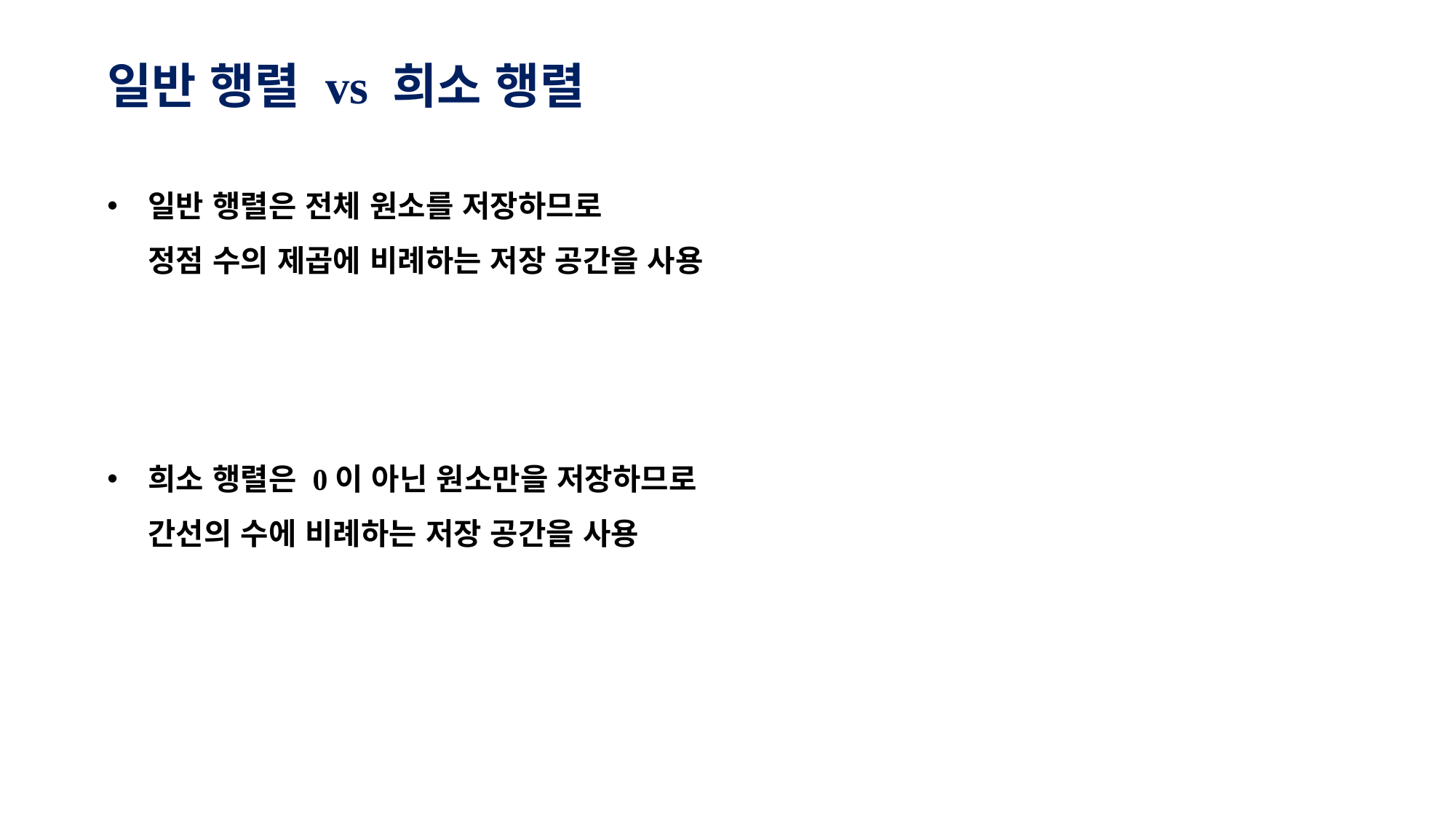

# 일반 행렬 vs 희소 행렬
일반 행렬은 전체 원소를 저장하므로
정점 수의 제곱에 비례하는 저장 공간을 사용

희소 행렬은 0이 아닌 원소만을 저장하므로
간선의 수에 비례하는 저장 공간을 사용